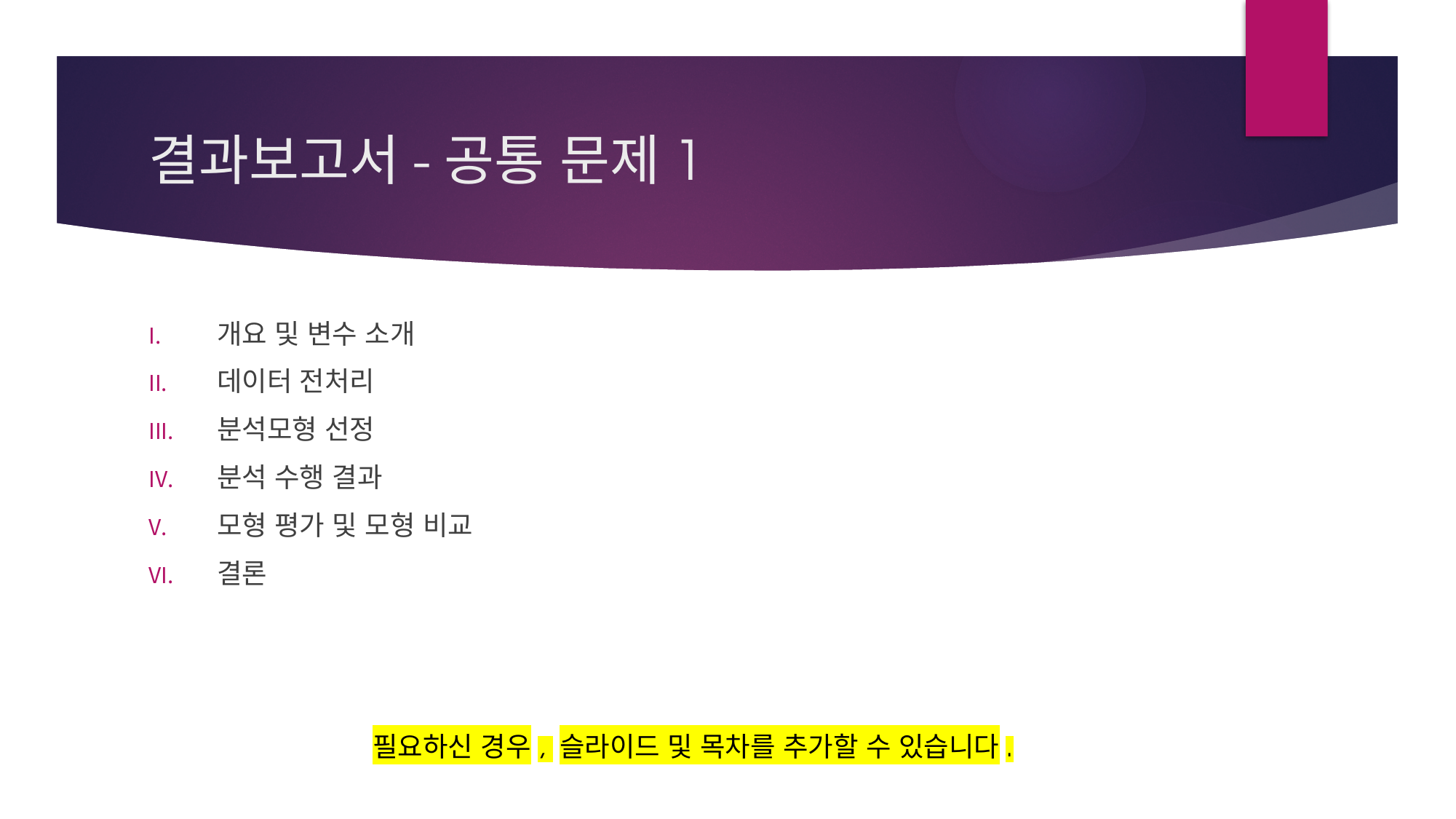

# 결과보고서-공통 문제1
개요 및 변수 소개
데이터 전처리
분석모형 선정
분석 수행 결과
모형 평가 및 모형 비교
결론

필요하신 경우, 슬라이드 및 목차를 추가할 수 있습니다.